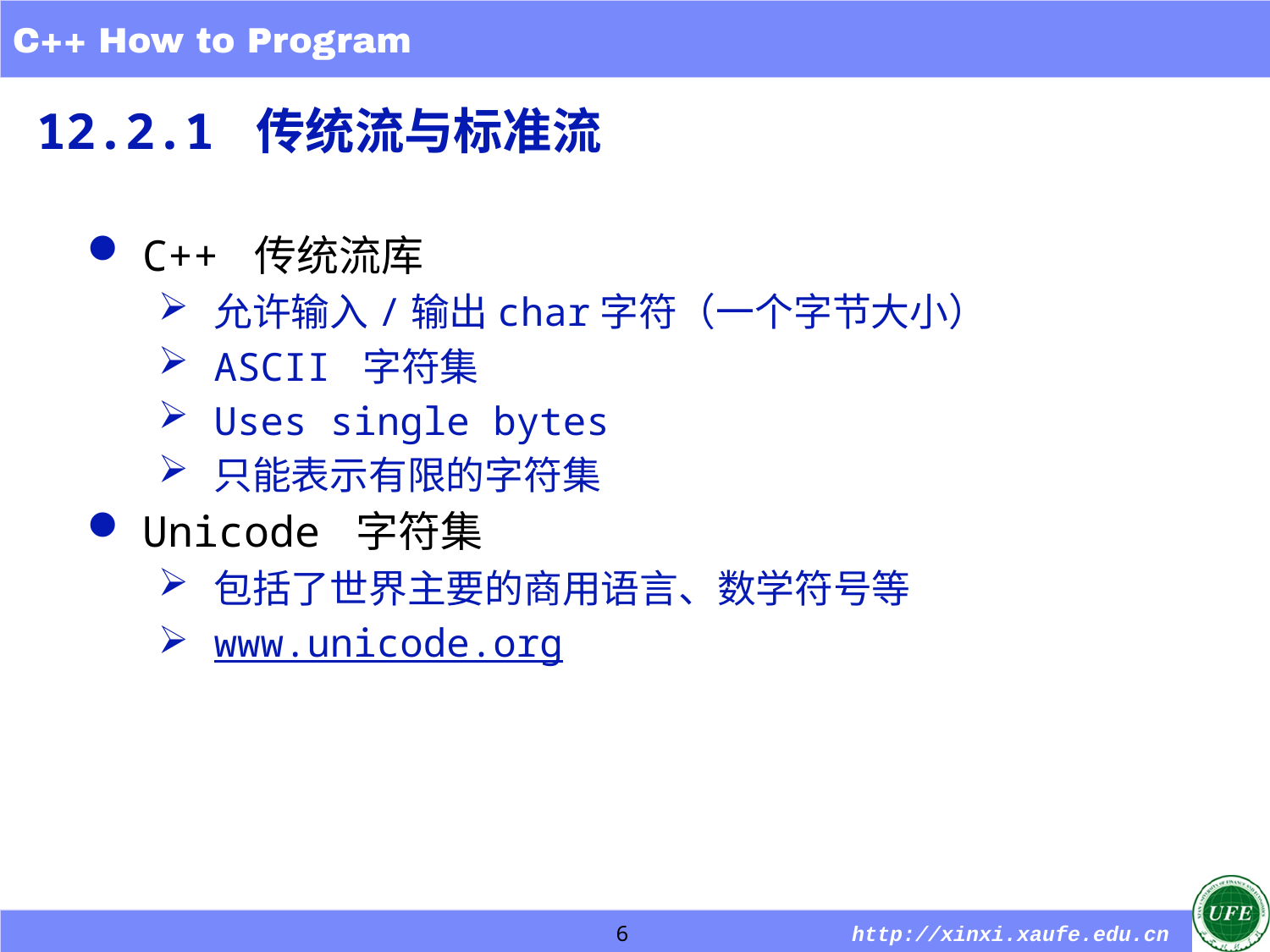

# 12.2.1 传统流与标准流
C++ 传统流库
允许输入/输出char字符（一个字节大小）
ASCII 字符集
Uses single bytes
只能表示有限的字符集
Unicode 字符集
包括了世界主要的商用语言、数学符号等
www.unicode.org
6